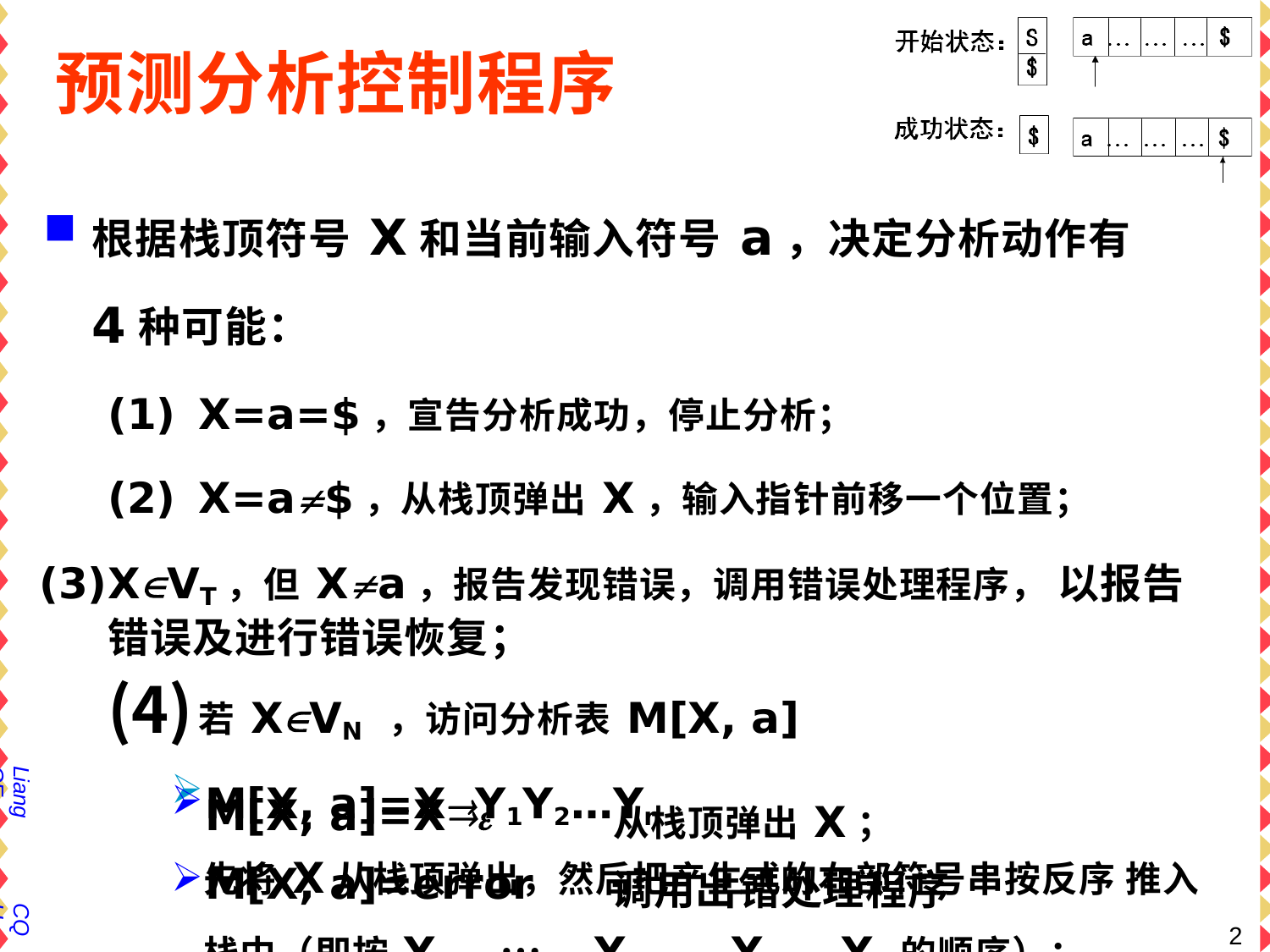

# 预测分析控制程序
根据栈顶符号X和当前输入符号a，决定分析动作有
4种可能：
X=a=$，宣告分析成功，停止分析；
X=a≠$，从栈顶弹出X，输入指针前移一个位置；
X∈VT，但X≠a，报告发现错误，调用错误处理程序， 以报告错误及进行错误恢复；
若X∈VN ，访问分析表M[X, a]
M[X, a]=X→Y1Y2…Yn
先将X从栈顶弹出，然后把产生式的右部符号串按反序 推入栈中（即按Yn、…、Yn-1、Y2、Y1的顺序）；
从栈顶弹出X；  调用出错处理程序
M[X, a]=X→ε
M[X, a]=error
Liang GE
CQU
29